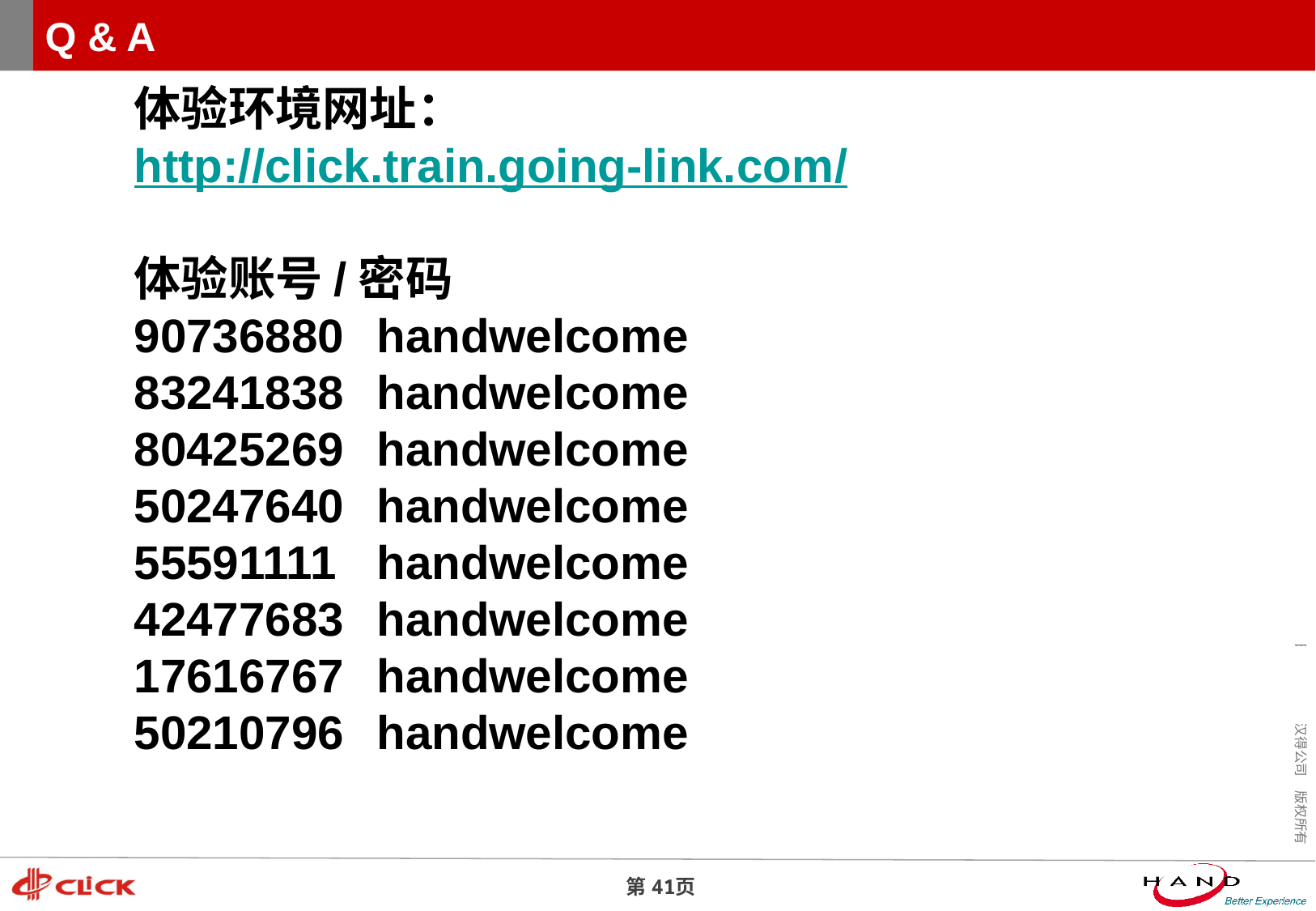

# Q & A
体验环境网址： http://click.train.going-link.com/

体验账号/密码
90736880	handwelcome
83241838	handwelcome
80425269	handwelcome
50247640	handwelcome
55591111	handwelcome
42477683	handwelcome
17616767	handwelcome
50210796	handwelcome